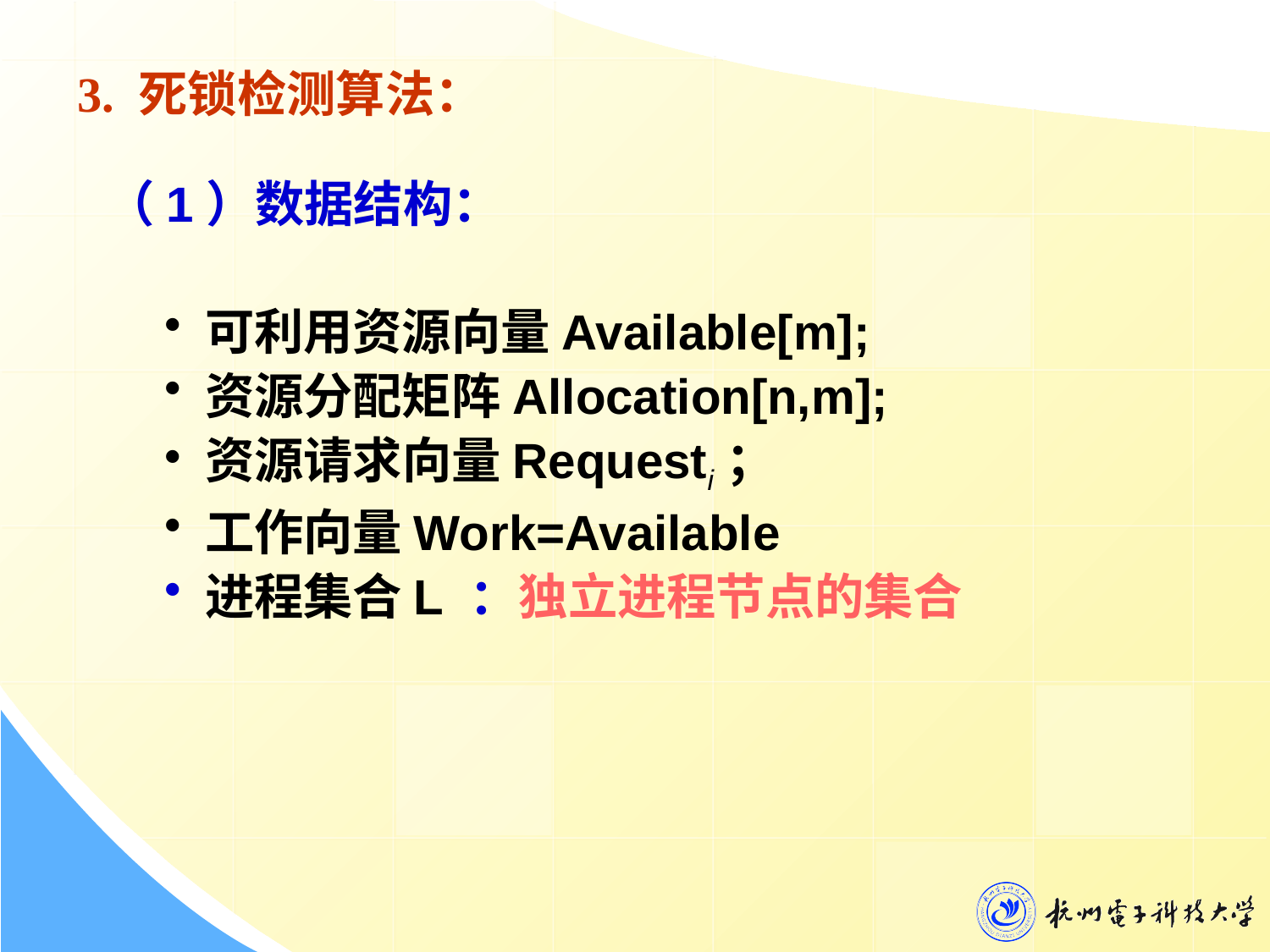

3. 死锁检测算法：
     （1）数据结构：

 可利用资源向量Available[m];
 资源分配矩阵Allocation[n,m];
 资源请求向量Requesti；
 工作向量Work=Available
 进程集合L ：独立进程节点的集合